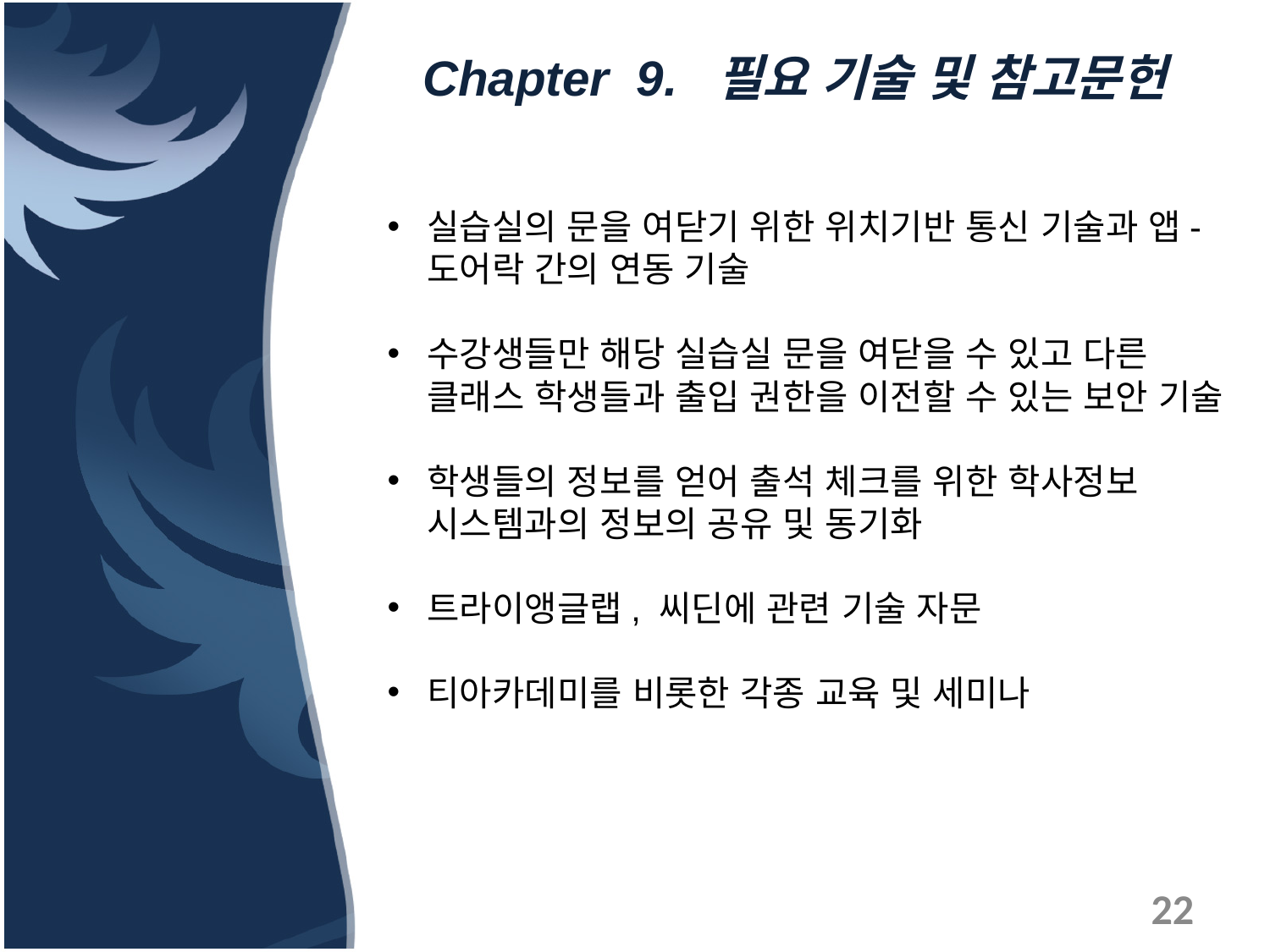

# Chapter  9.  필요 기술 및 참고문헌
실습실의 문을 여닫기 위한 위치기반 통신 기술과 앱-도어락 간의 연동 기술

수강생들만 해당 실습실 문을 여닫을 수 있고 다른 클래스 학생들과 출입 권한을 이전할 수 있는 보안 기술

학생들의 정보를 얻어 출석 체크를 위한 학사정보 시스템과의 정보의 공유 및 동기화

트라이앵글랩, 씨딘에 관련 기술 자문

티아카데미를 비롯한 각종 교육 및 세미나

22